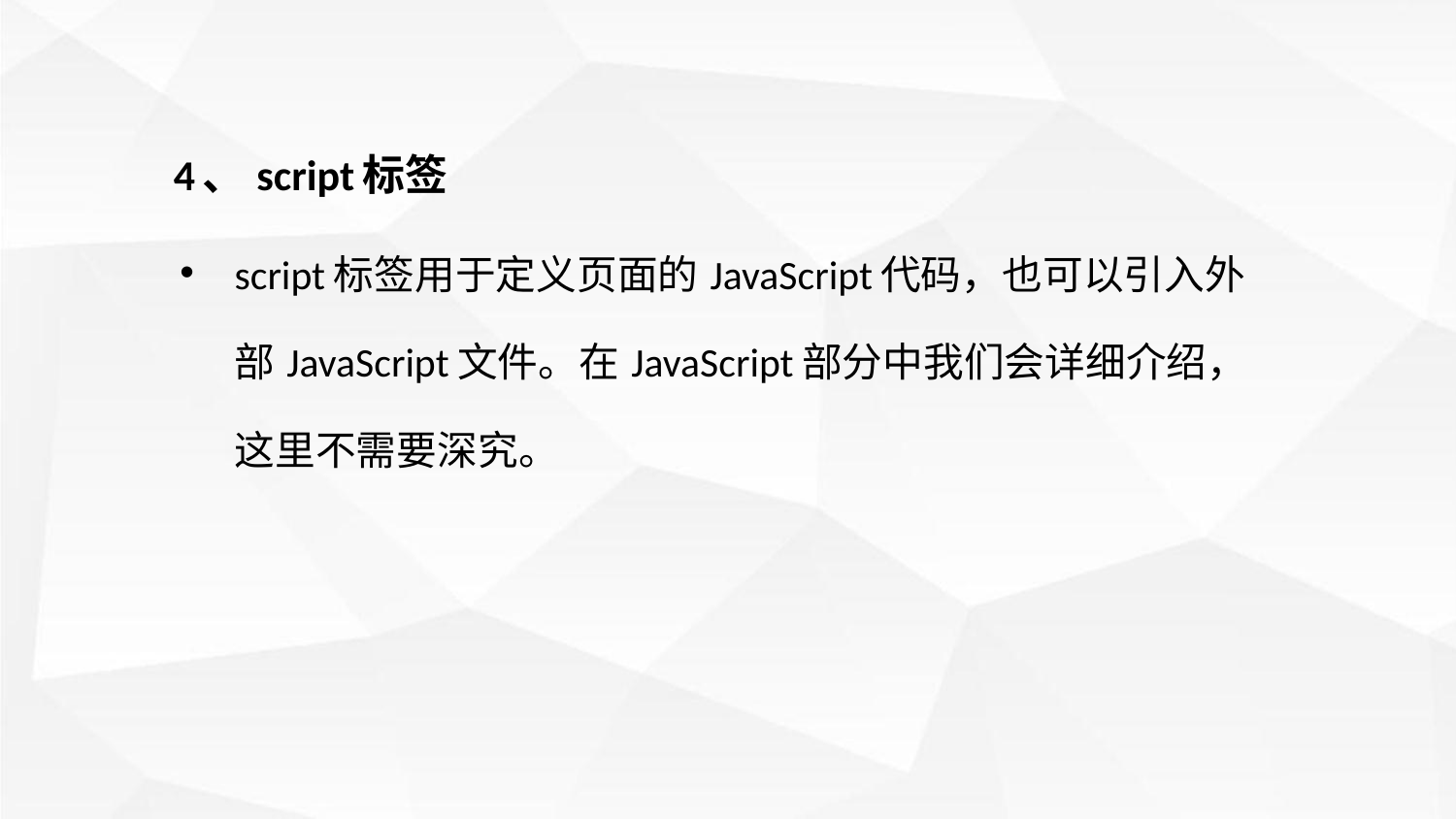

4、script标签
script标签用于定义页面的JavaScript代码，也可以引入外部JavaScript文件。在JavaScript部分中我们会详细介绍，这里不需要深究。